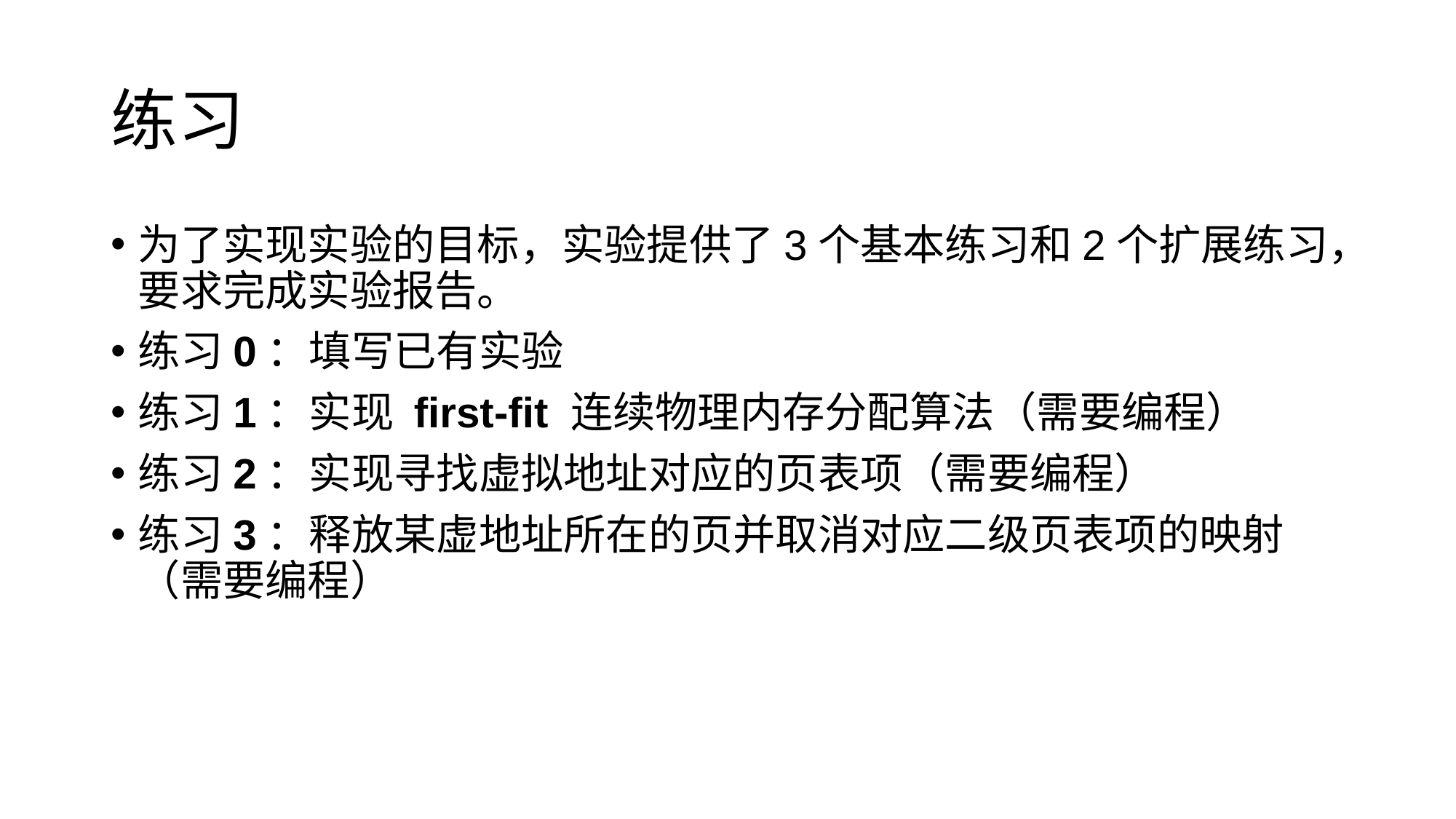

# 练习
为了实现实验的目标，实验提供了3个基本练习和2个扩展练习，要求完成实验报告。
练习0：填写已有实验
练习1：实现 first-fit 连续物理内存分配算法（需要编程）
练习2：实现寻找虚拟地址对应的页表项（需要编程）
练习3：释放某虚地址所在的页并取消对应二级页表项的映射（需要编程）